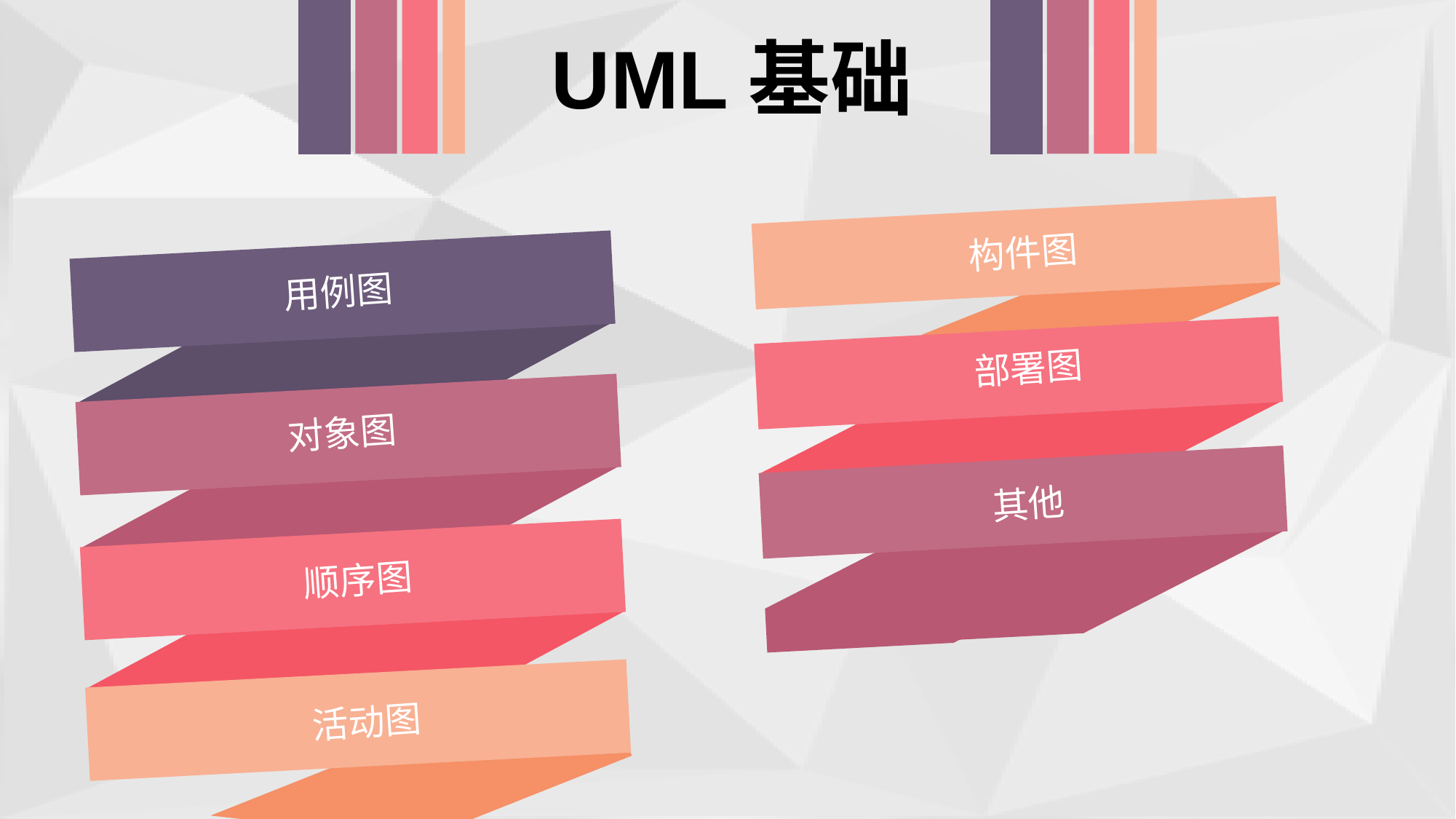

UML基础

构件图

部署图

其他

用例图

对象图

顺序图

活动图